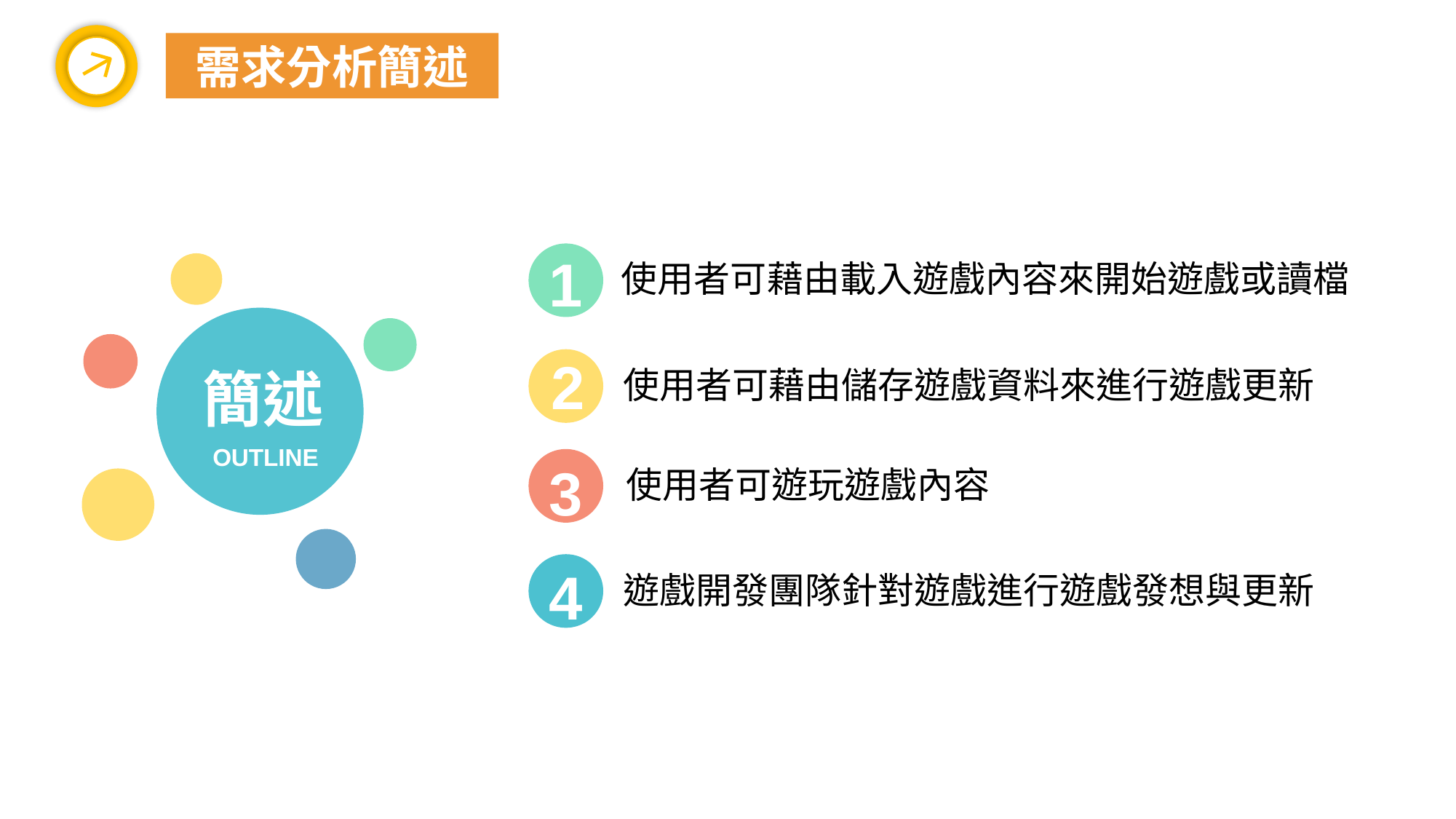

需求分析簡述

1
使用者可藉由載入遊戲內容來開始遊戲或讀檔

2

3
使用者可遊玩遊戲內容

4
遊戲開發團隊針對遊戲進行遊戲發想與更新
使用者可藉由儲存遊戲資料來進行遊戲更新

簡述

OUTLINE